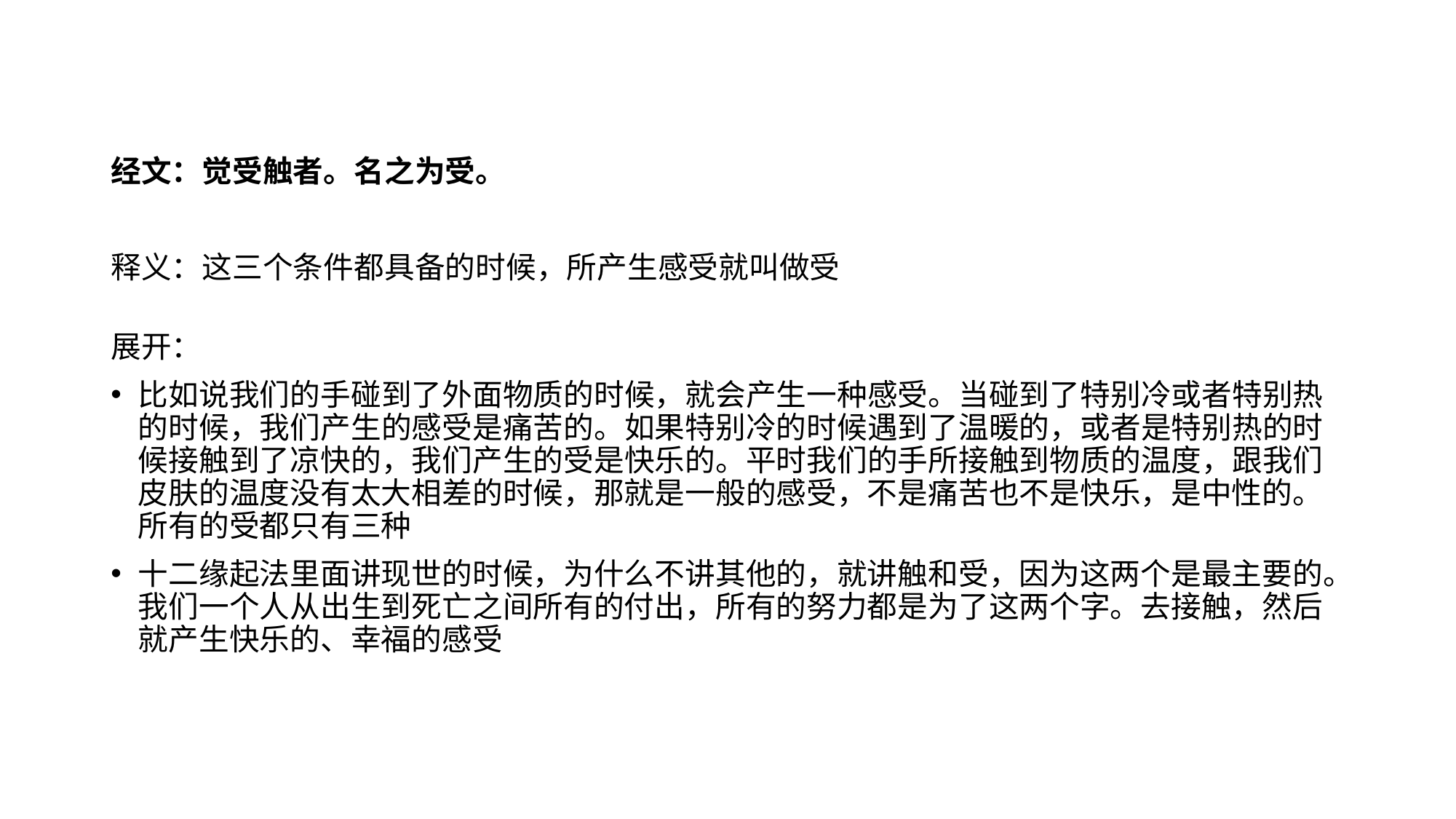

经文：觉受触者。名之为受。

释义：这三个条件都具备的时候，所产生感受就叫做受

展开：
比如说我们的手碰到了外面物质的时候，就会产生一种感受。当碰到了特别冷或者特别热的时候，我们产生的感受是痛苦的。如果特别冷的时候遇到了温暖的，或者是特别热的时候接触到了凉快的，我们产生的受是快乐的。平时我们的手所接触到物质的温度，跟我们皮肤的温度没有太大相差的时候，那就是一般的感受，不是痛苦也不是快乐，是中性的。所有的受都只有三种
十二缘起法里面讲现世的时候，为什么不讲其他的，就讲触和受，因为这两个是最主要的。我们一个人从出生到死亡之间所有的付出，所有的努力都是为了这两个字。去接触，然后就产生快乐的、幸福的感受